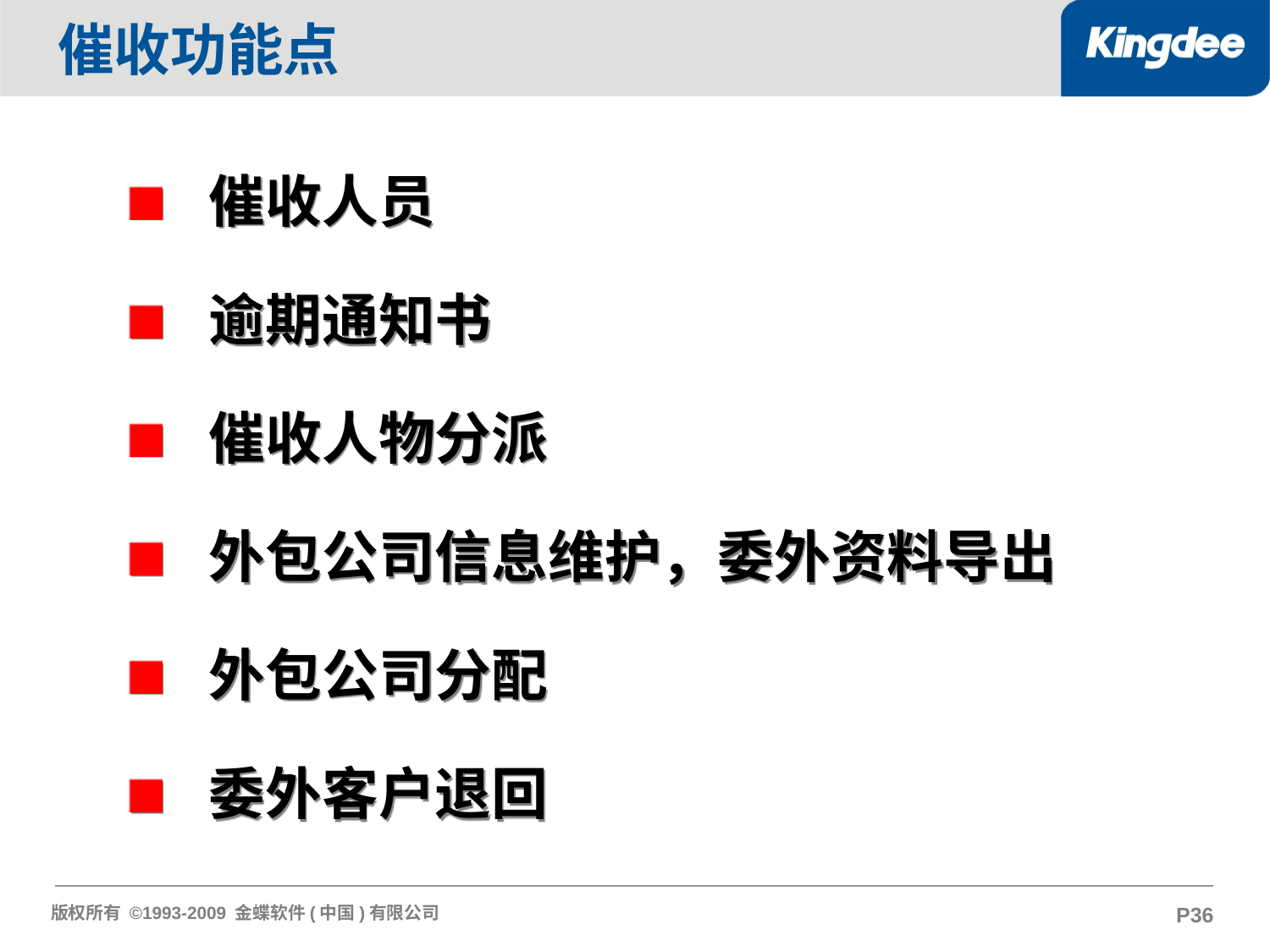

催收功能点
催收人员
逾期通知书
催收人物分派
外包公司信息维护，委外资料导出
外包公司分配
委外客户退回